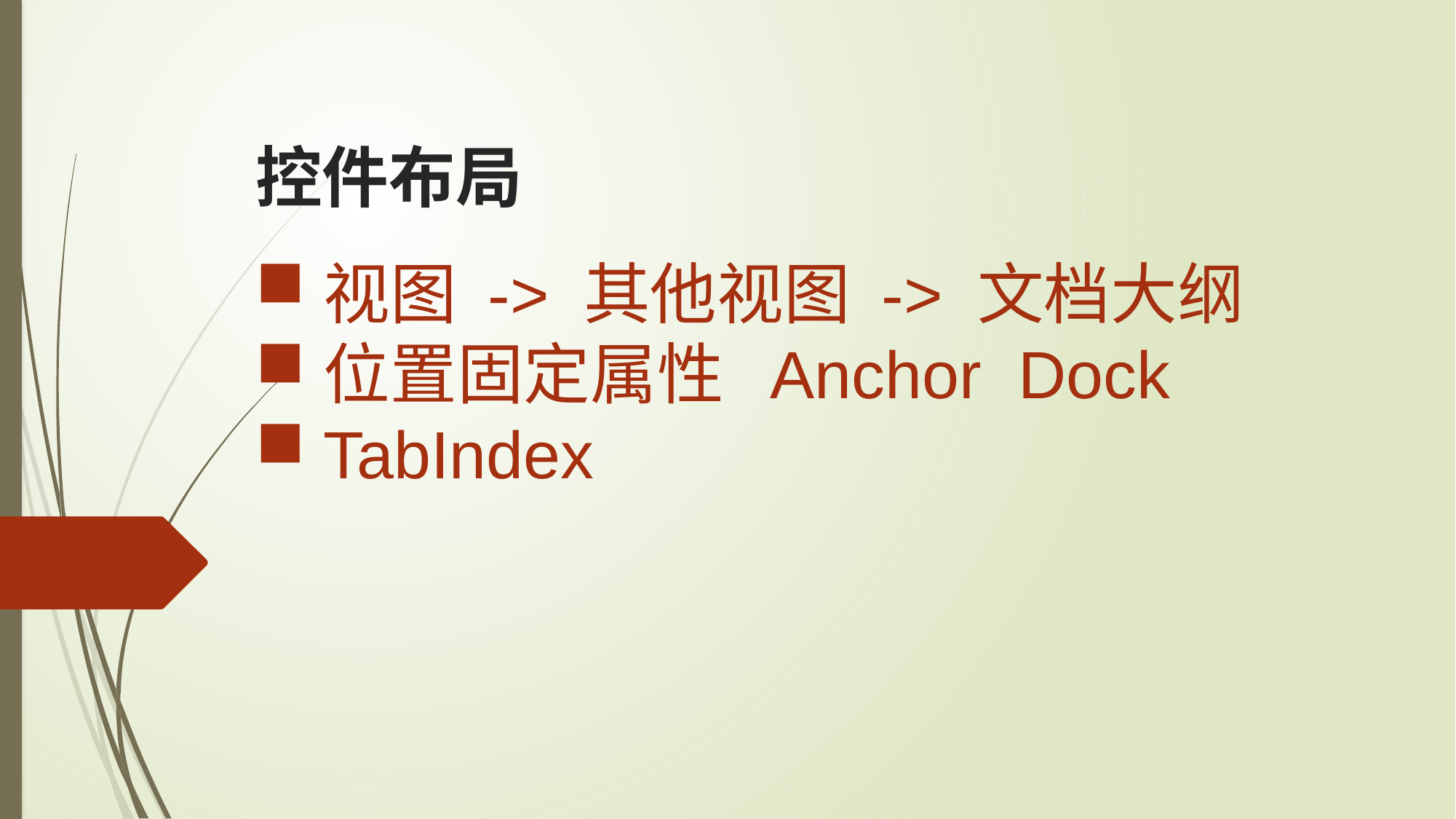

控件布局

视图 -> 其他视图 -> 文档大纲
位置固定属性  Anchor  Dock
TabIndex